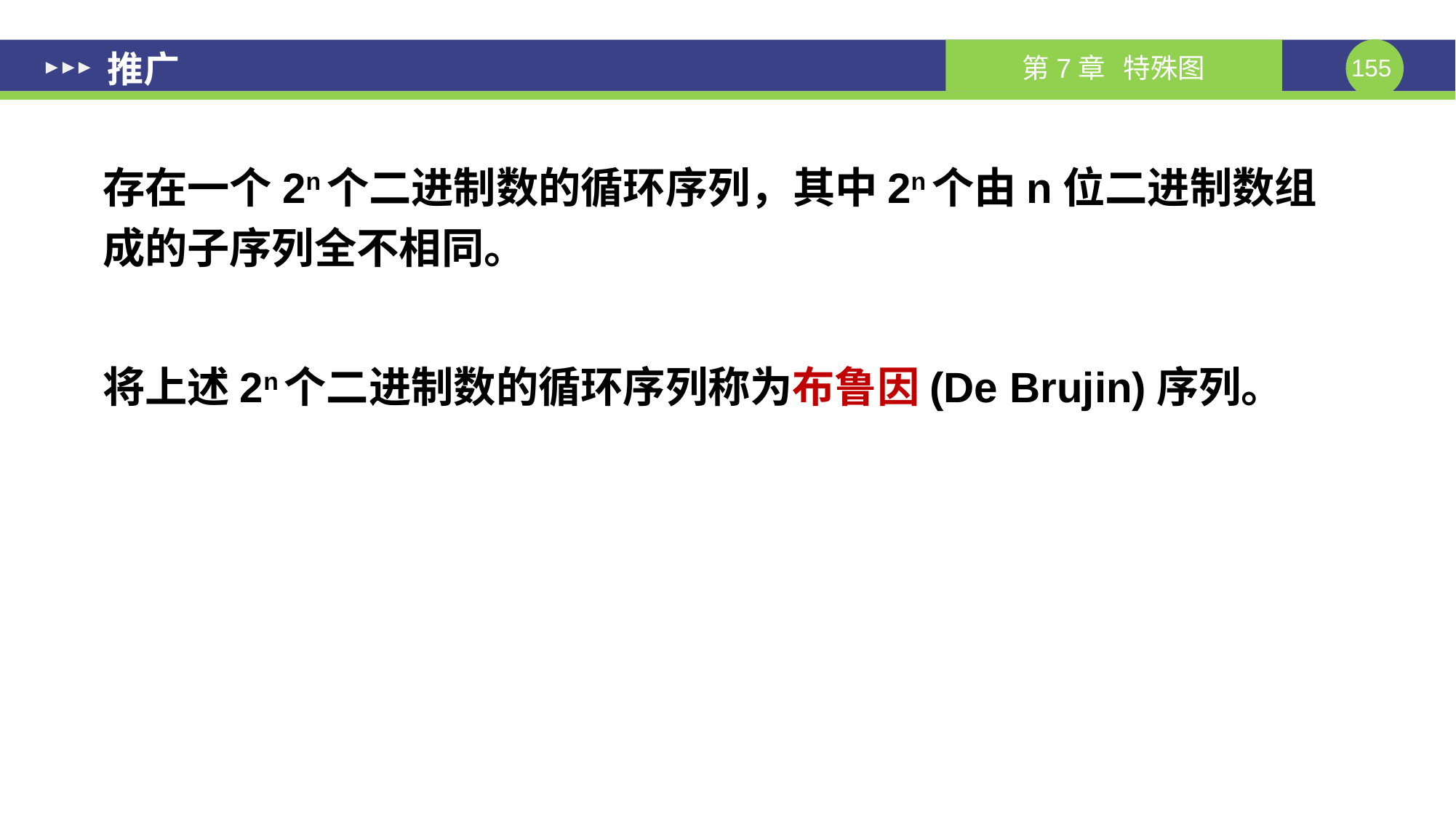

# 推广
存在一个2n个二进制数的循环序列，其中2n个由n位二进制数组成的子序列全不相同。

将上述2n个二进制数的循环序列称为布鲁因(De Brujin)序列。